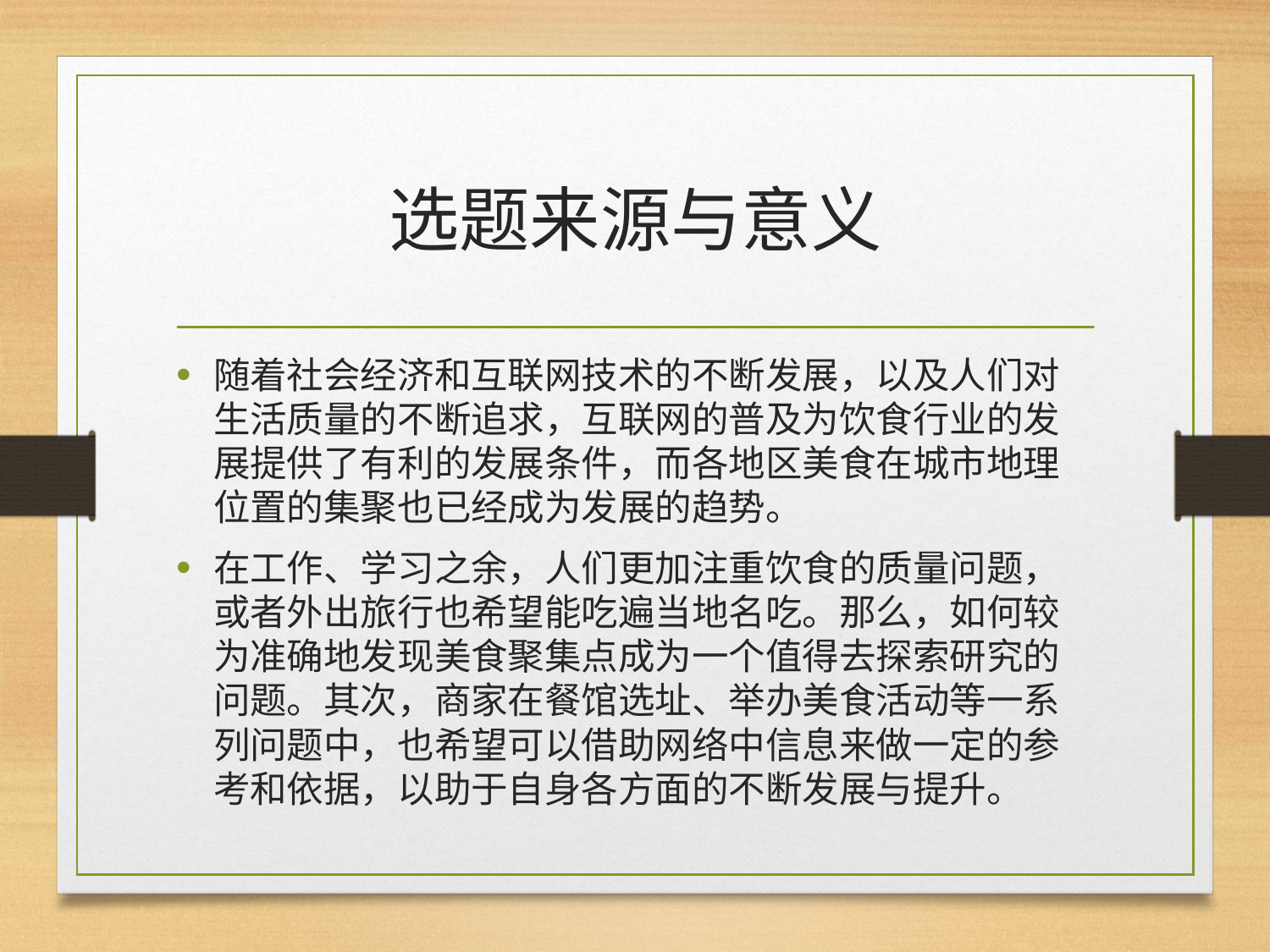

# 选题来源与意义
随着社会经济和互联网技术的不断发展，以及人们对生活质量的不断追求，互联网的普及为饮食行业的发展提供了有利的发展条件，而各地区美食在城市地理位置的集聚也已经成为发展的趋势。
在工作、学习之余，人们更加注重饮食的质量问题，或者外出旅行也希望能吃遍当地名吃。那么，如何较为准确地发现美食聚集点成为一个值得去探索研究的问题。其次，商家在餐馆选址、举办美食活动等一系列问题中，也希望可以借助网络中信息来做一定的参考和依据，以助于自身各方面的不断发展与提升。